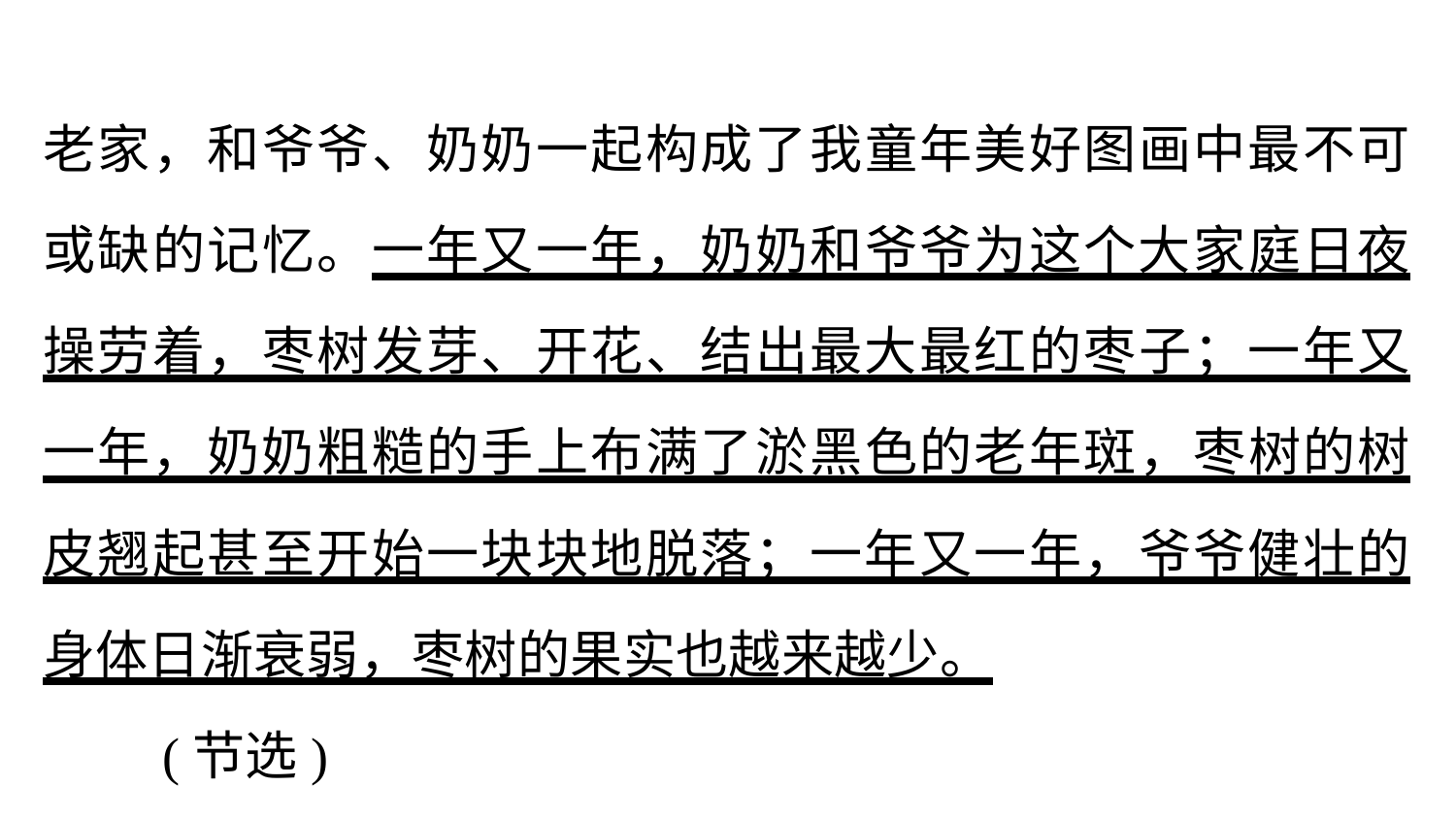

老家，和爷爷、奶奶一起构成了我童年美好图画中最不可或缺的记忆。一年又一年，奶奶和爷爷为这个大家庭日夜操劳着，枣树发芽、开花、结出最大最红的枣子；一年又一年，奶奶粗糙的手上布满了淤黑色的老年斑，枣树的树皮翘起甚至开始一块块地脱落；一年又一年，爷爷健壮的身体日渐衰弱，枣树的果实也越来越少。	                                       (节选)